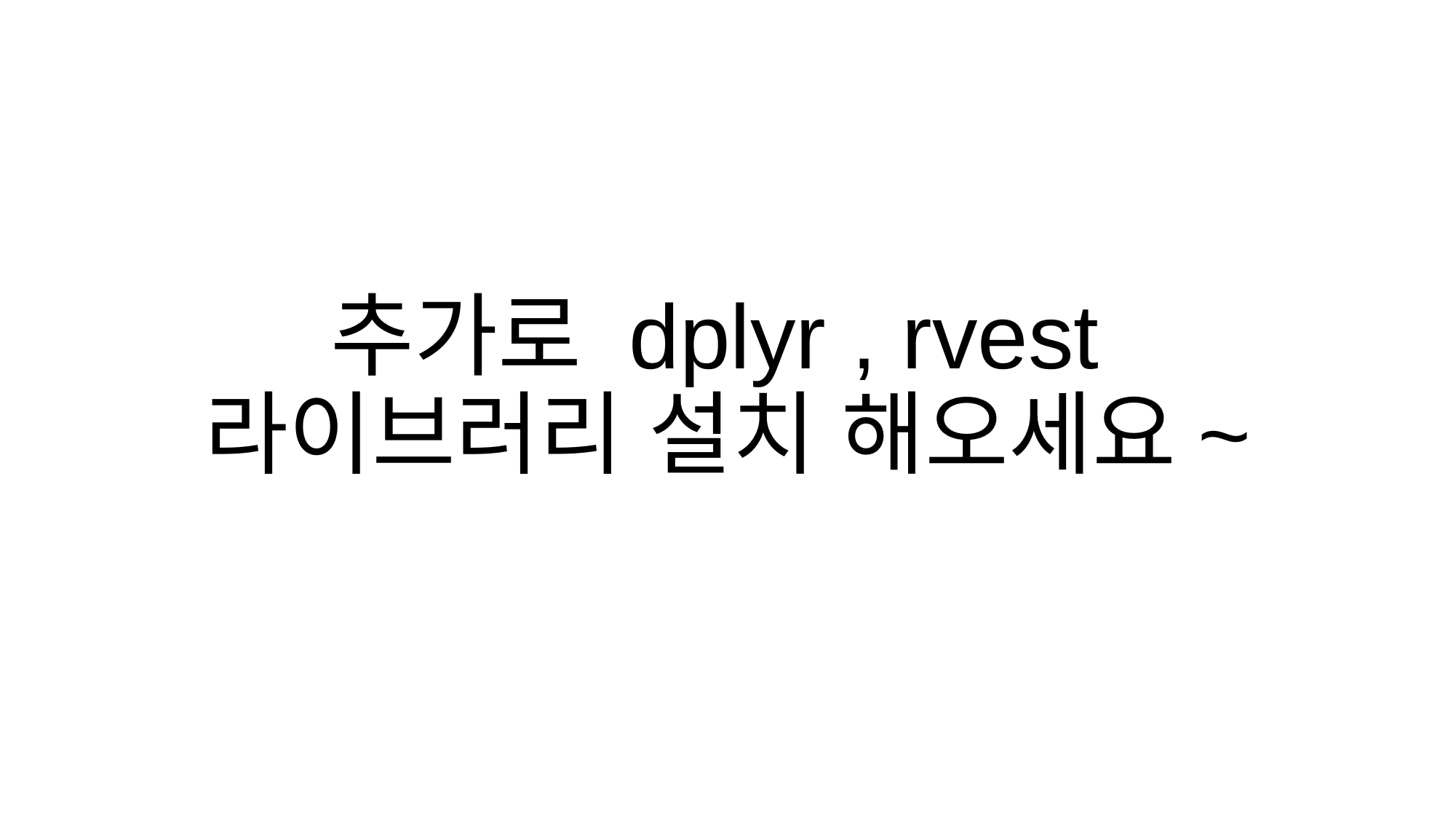

# 추가로 dplyr , rvest 라이브러리 설치 해오세요~